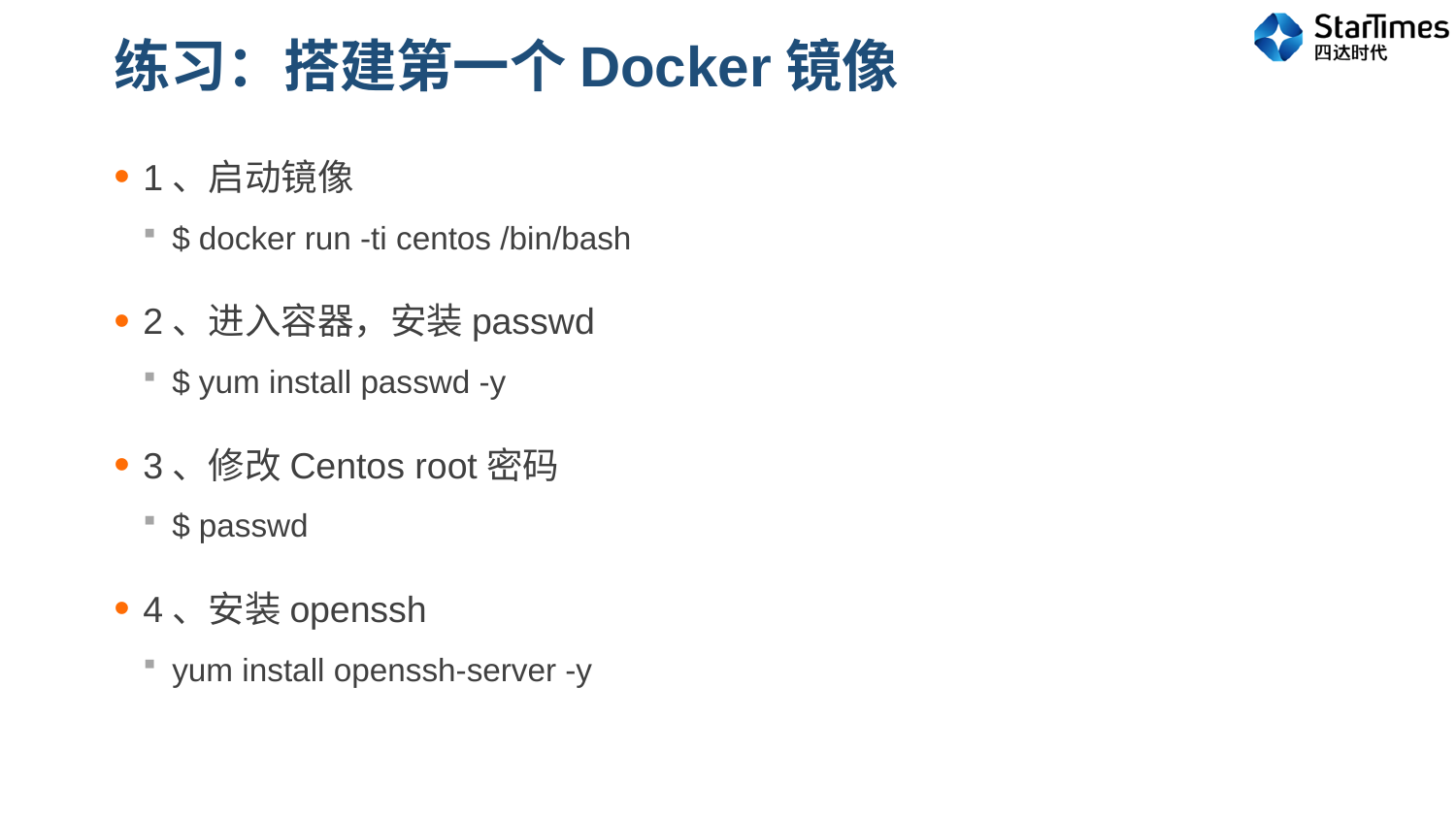

# 练习：搭建第一个Docker镜像
1、启动镜像
$ docker run -ti centos /bin/bash
2、进入容器，安装passwd
$ yum install passwd -y
3、修改Centos root密码
$ passwd
4、安装openssh
yum install openssh-server -y

23